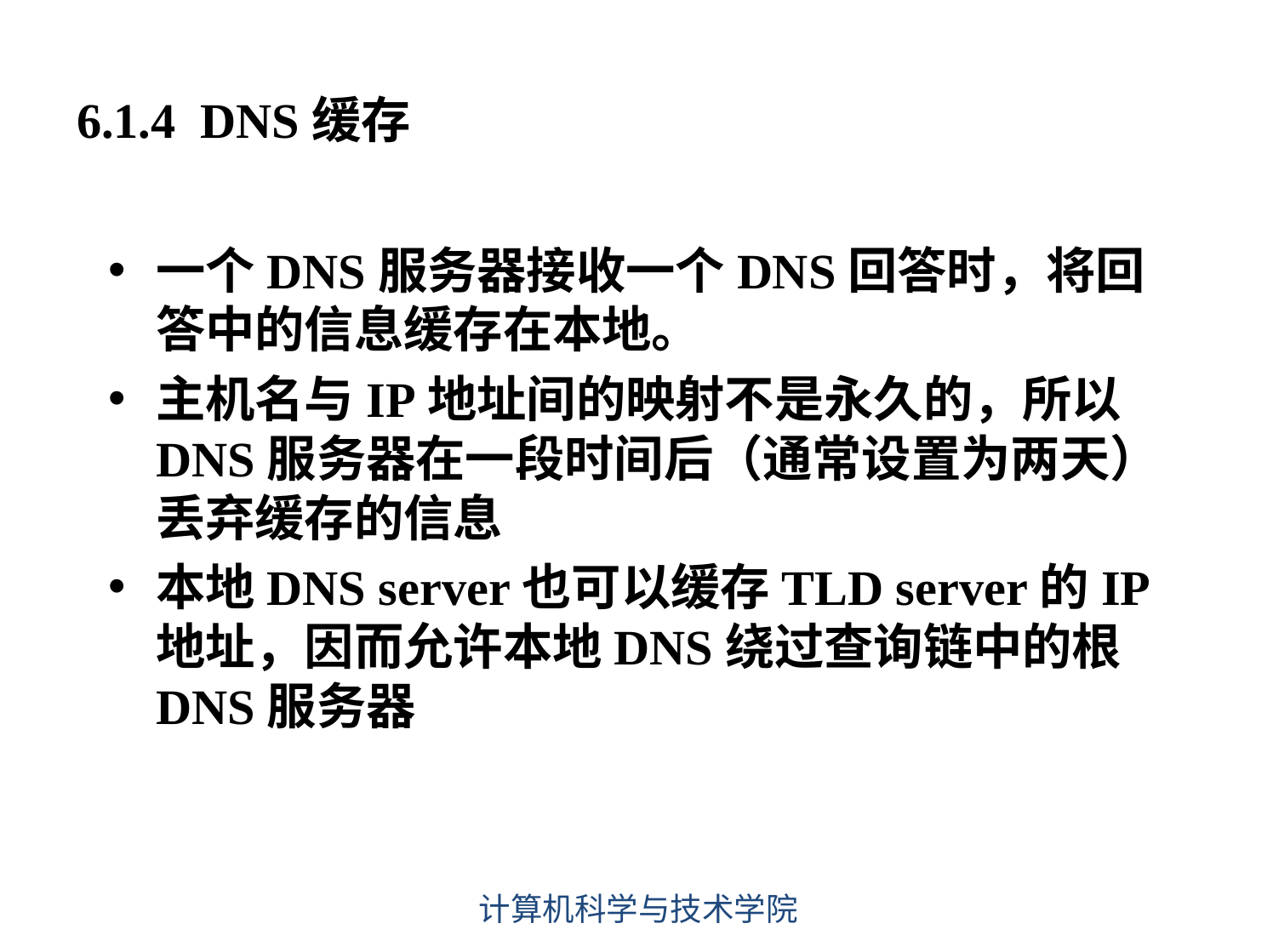

# 6.1.4  DNS缓存
一个DNS服务器接收一个DNS回答时，将回答中的信息缓存在本地。
主机名与IP地址间的映射不是永久的，所以DNS服务器在一段时间后（通常设置为两天）丢弃缓存的信息
本地DNS server也可以缓存TLD server的IP地址，因而允许本地DNS绕过查询链中的根DNS服务器
计算机科学与技术学院
16